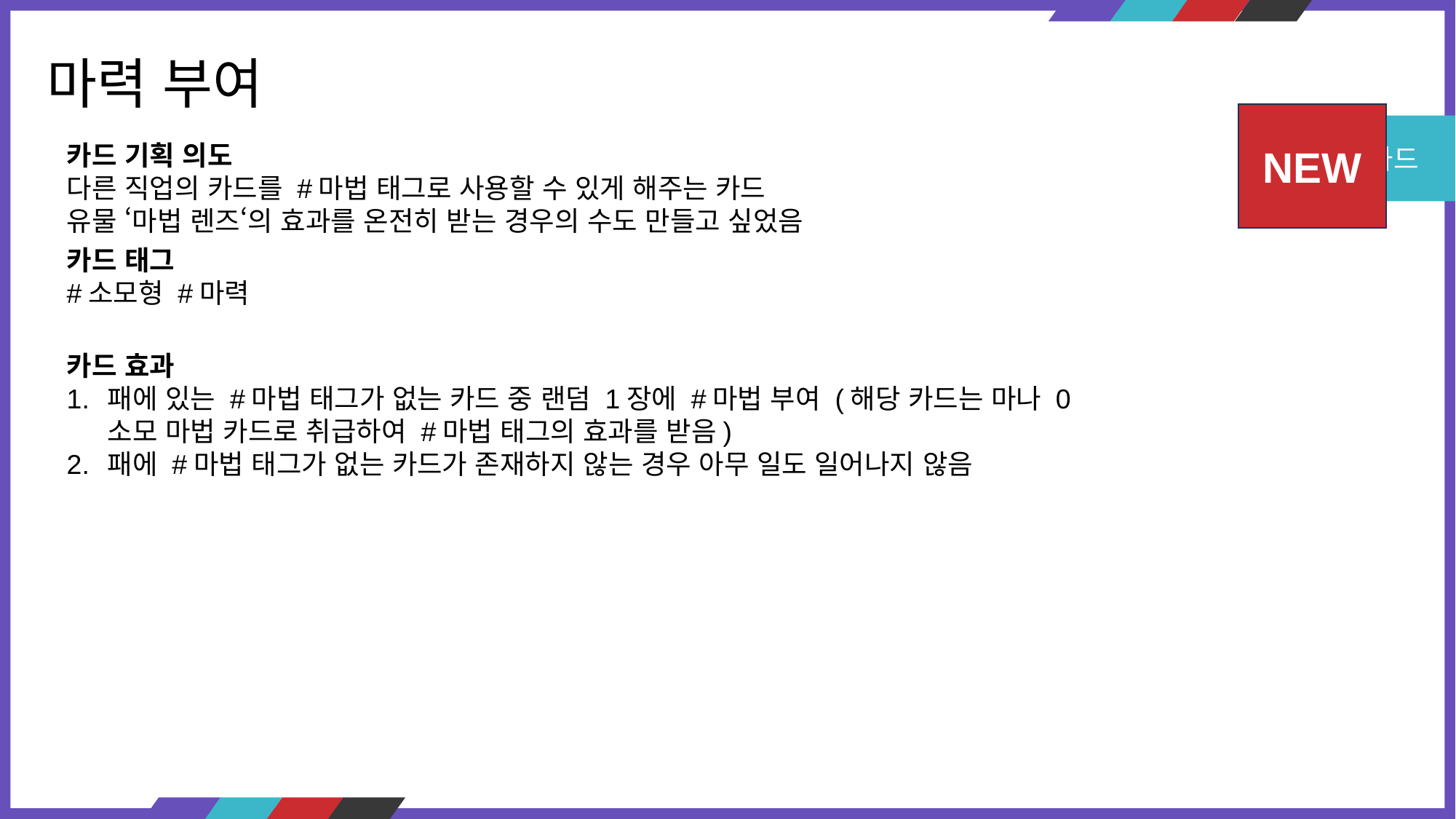

마력 부여
NEW
소모형 카드
카드 기획 의도
다른 직업의 카드를 #마법 태그로 사용할 수 있게 해주는 카드
유물 ‘마법 렌즈‘의 효과를 온전히 받는 경우의 수도 만들고 싶었음
카드 태그
#소모형 #마력
카드 효과
패에 있는 #마법 태그가 없는 카드 중 랜덤 1장에 #마법 부여 (해당 카드는 마나 0소모 마법 카드로 취급하여 #마법 태그의 효과를 받음)
패에 #마법 태그가 없는 카드가 존재하지 않는 경우 아무 일도 일어나지 않음